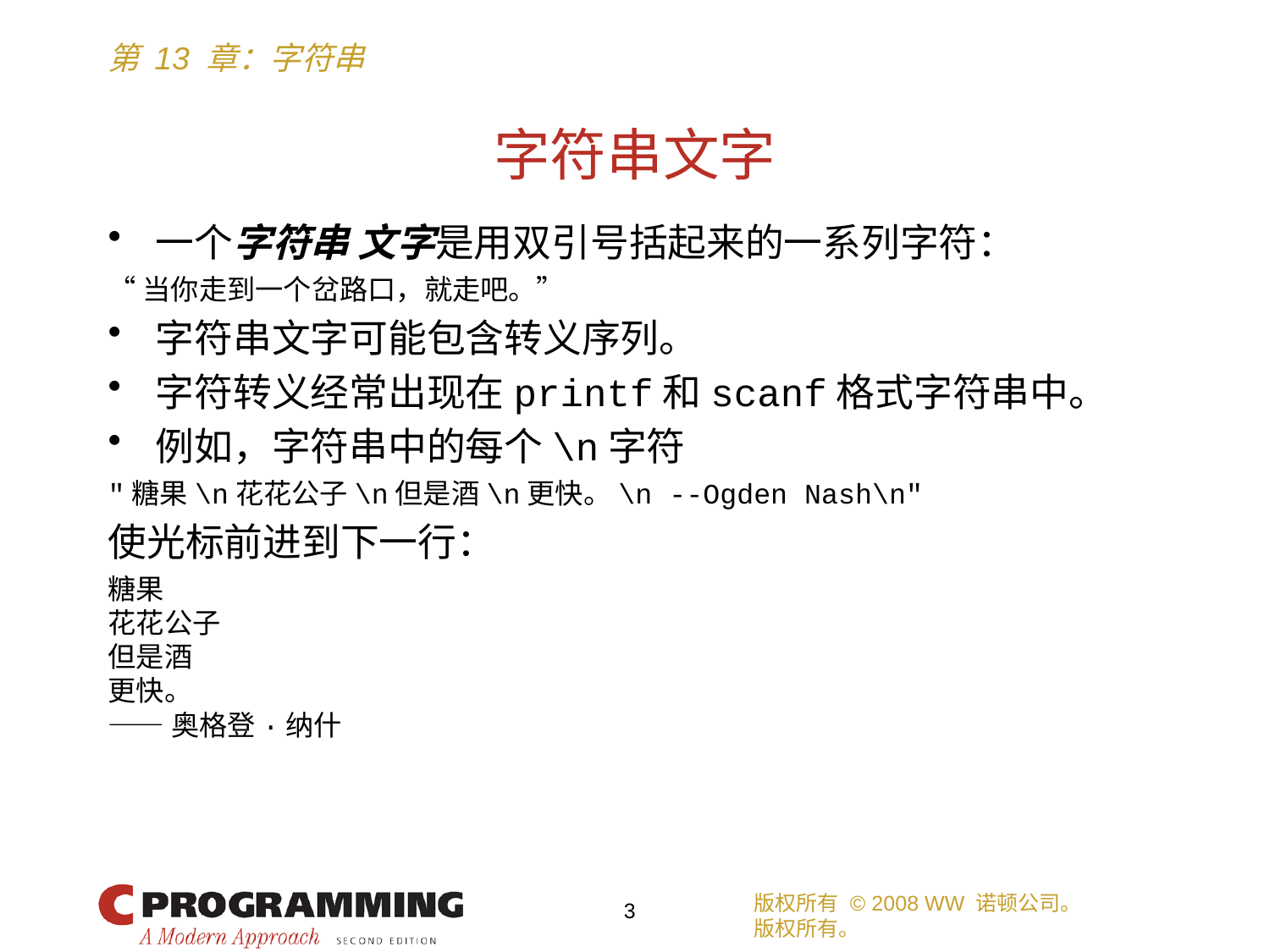

# 字符串文字
一个字符串 文字是用双引号括起来的一系列字符：
“当你走到一个岔路口，就走吧。”
字符串文字可能包含转义序列。
字符转义经常出现在printf和scanf格式字符串中。
例如，字符串中的每个\n字符
"糖果\n花花公子\n但是酒\n更快。\n --Ogden Nash\n"
使光标前进到下一行：
糖果
花花公子
但是酒
更快。
——奥格登·纳什
版权所有 © 2008 WW 诺顿公司。
版权所有。
3